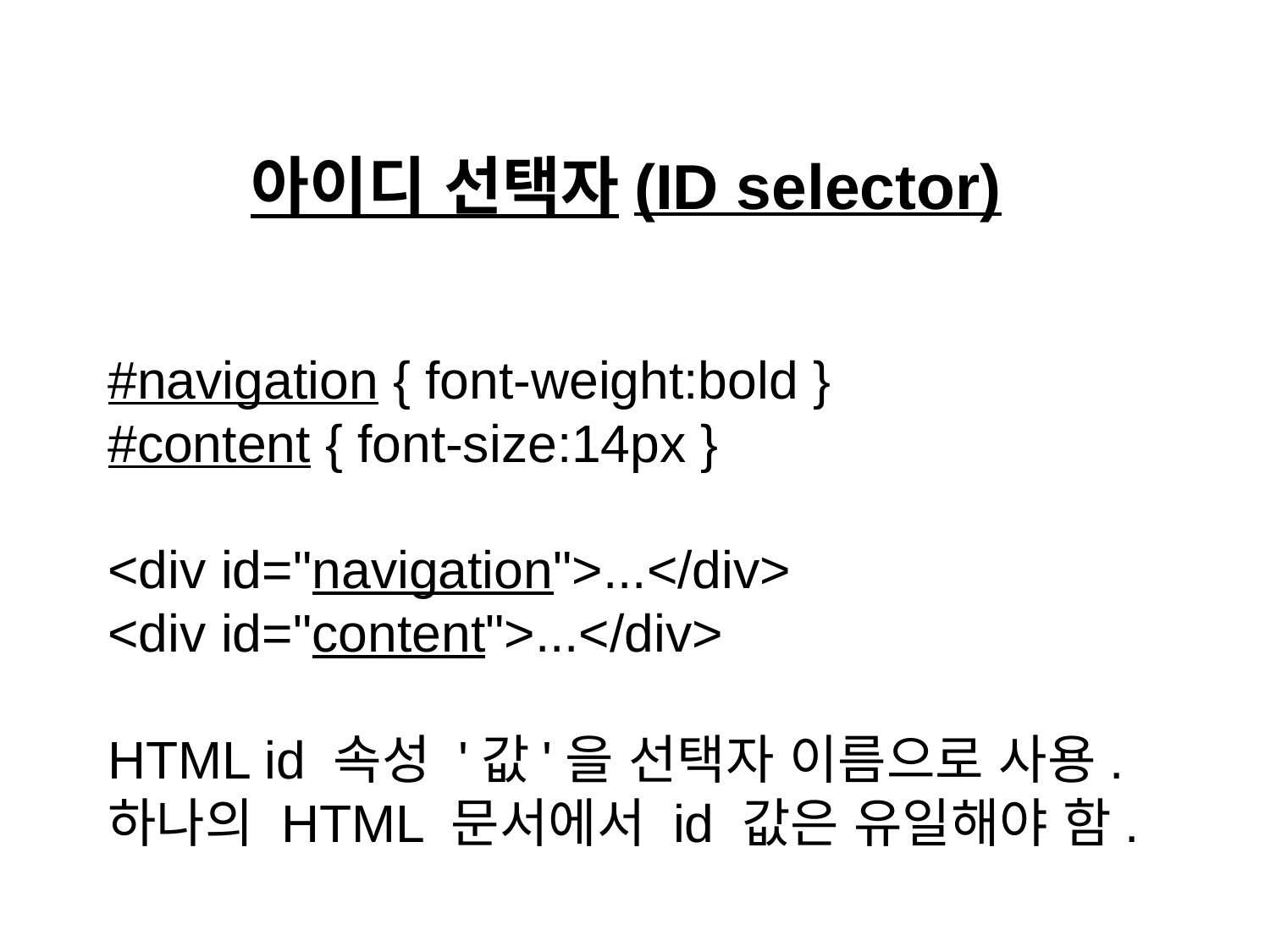

# 아이디 선택자(ID selector)
#navigation { font-weight:bold }
#content { font-size:14px }

<div id="navigation">...</div>
<div id="content">...</div>

HTML id 속성 '값'을 선택자 이름으로 사용.
하나의 HTML 문서에서 id 값은 유일해야 함.